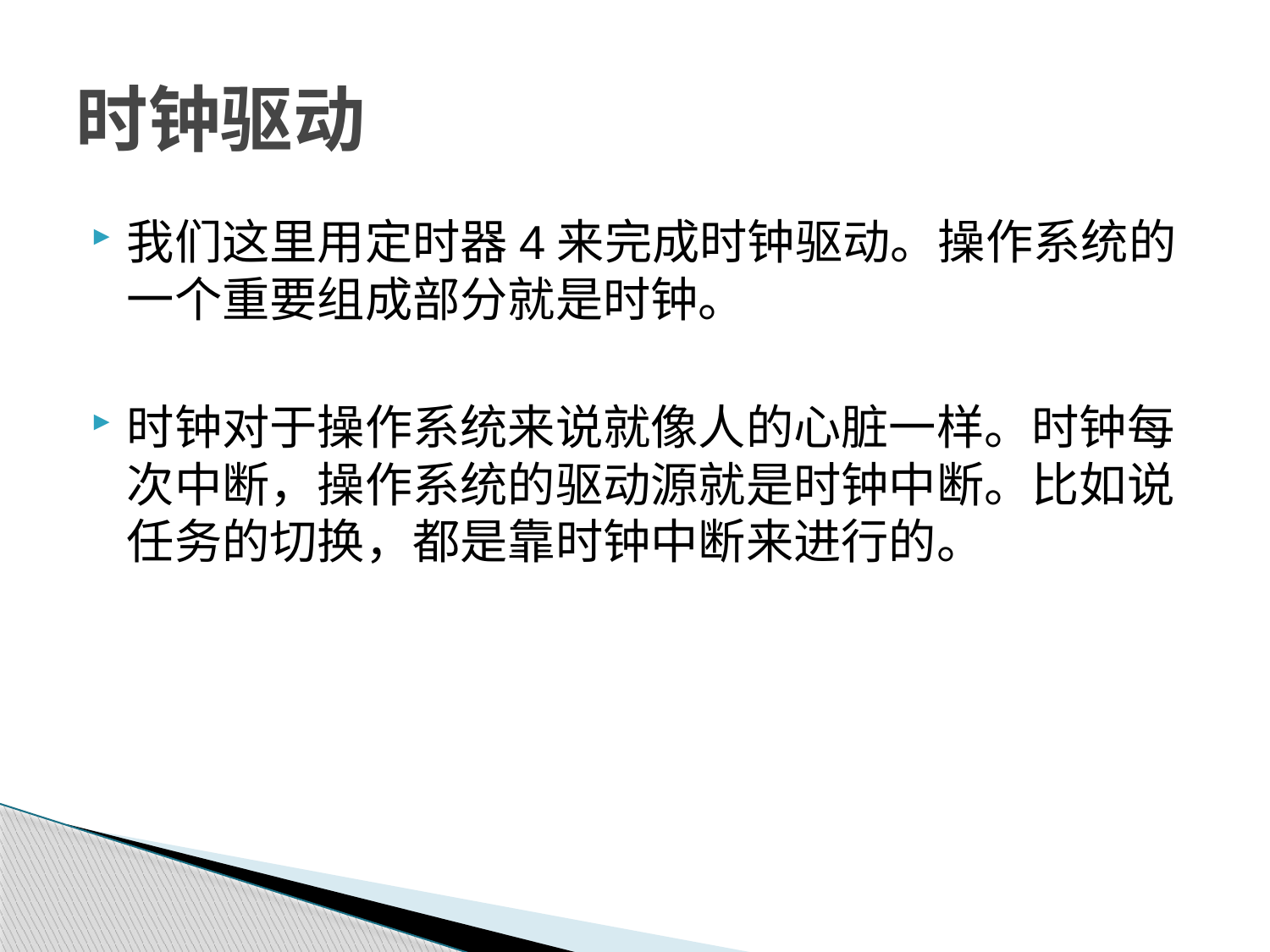

# 时钟驱动
我们这里用定时器4来完成时钟驱动。操作系统的一个重要组成部分就是时钟。

时钟对于操作系统来说就像人的心脏一样。时钟每次中断，操作系统的驱动源就是时钟中断。比如说任务的切换，都是靠时钟中断来进行的。